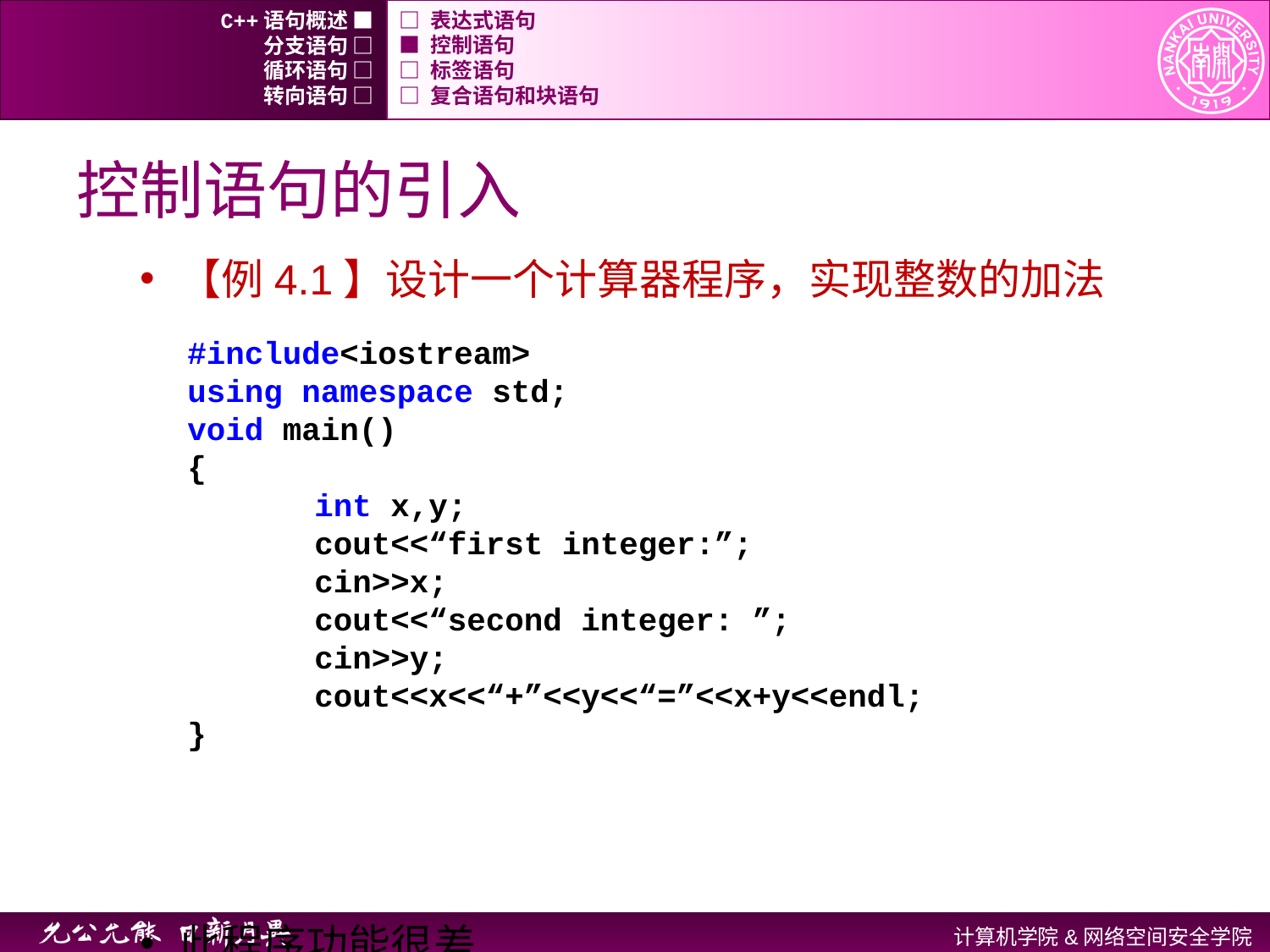

C++语句概述 ■
□ 表达式语句
分支语句 □
■ 控制语句
循环语句 □
□ 标签语句
转向语句 □
□ 复合语句和块语句
# 控制语句的引入
【例4.1】设计一个计算器程序，实现整数的加法

此程序功能很差
#include<iostream>
using namespace std;
void main()
{
	int x,y;
	cout<<“first integer:”;
	cin>>x;
	cout<<“second integer: ”;
	cin>>y;
	cout<<x<<“+”<<y<<“=”<<x+y<<endl;
}